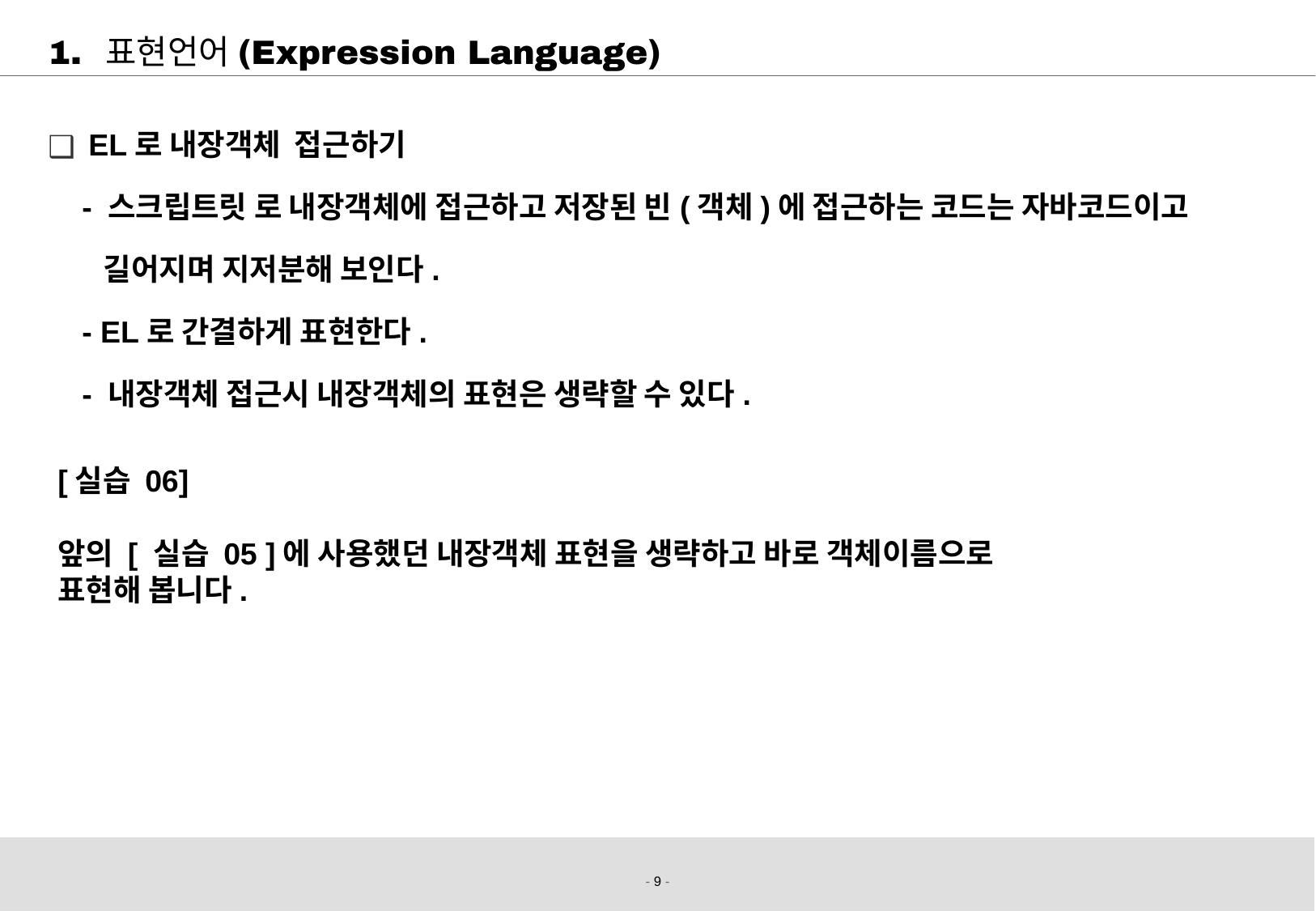

# 표현언어(Expression Language)
EL로 내장객체  접근하기
    - 스크립트릿 로 내장객체에 접근하고 저장된 빈(객체)에 접근하는 코드는 자바코드이고
       길어지며 지저분해 보인다.
    - EL로 간결하게 표현한다.
    - 내장객체 접근시 내장객체의 표현은 생략할 수 있다.

[실습 06]

앞의 [ 실습 05 ]에 사용했던 내장객체 표현을 생략하고 바로 객체이름으로
표현해 봅니다.